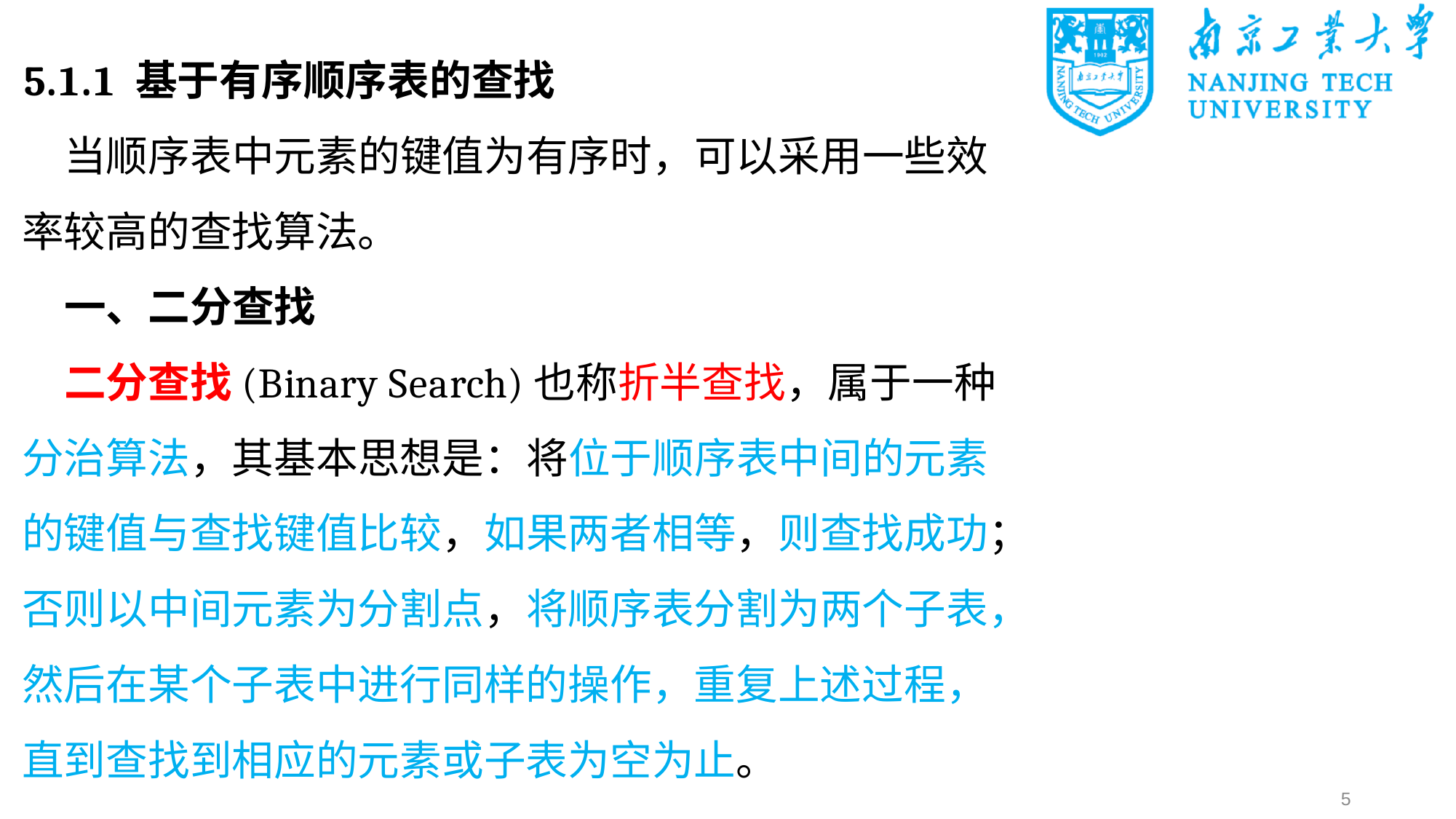

5.1.1 基于有序顺序表的查找
当顺序表中元素的键值为有序时，可以采用一些效率较高的查找算法。
一、二分查找
二分查找(Binary Search)也称折半查找，属于一种分治算法，其基本思想是：将位于顺序表中间的元素的键值与查找键值比较，如果两者相等，则查找成功；否则以中间元素为分割点，将顺序表分割为两个子表，然后在某个子表中进行同样的操作，重复上述过程，直到查找到相应的元素或子表为空为止。

5